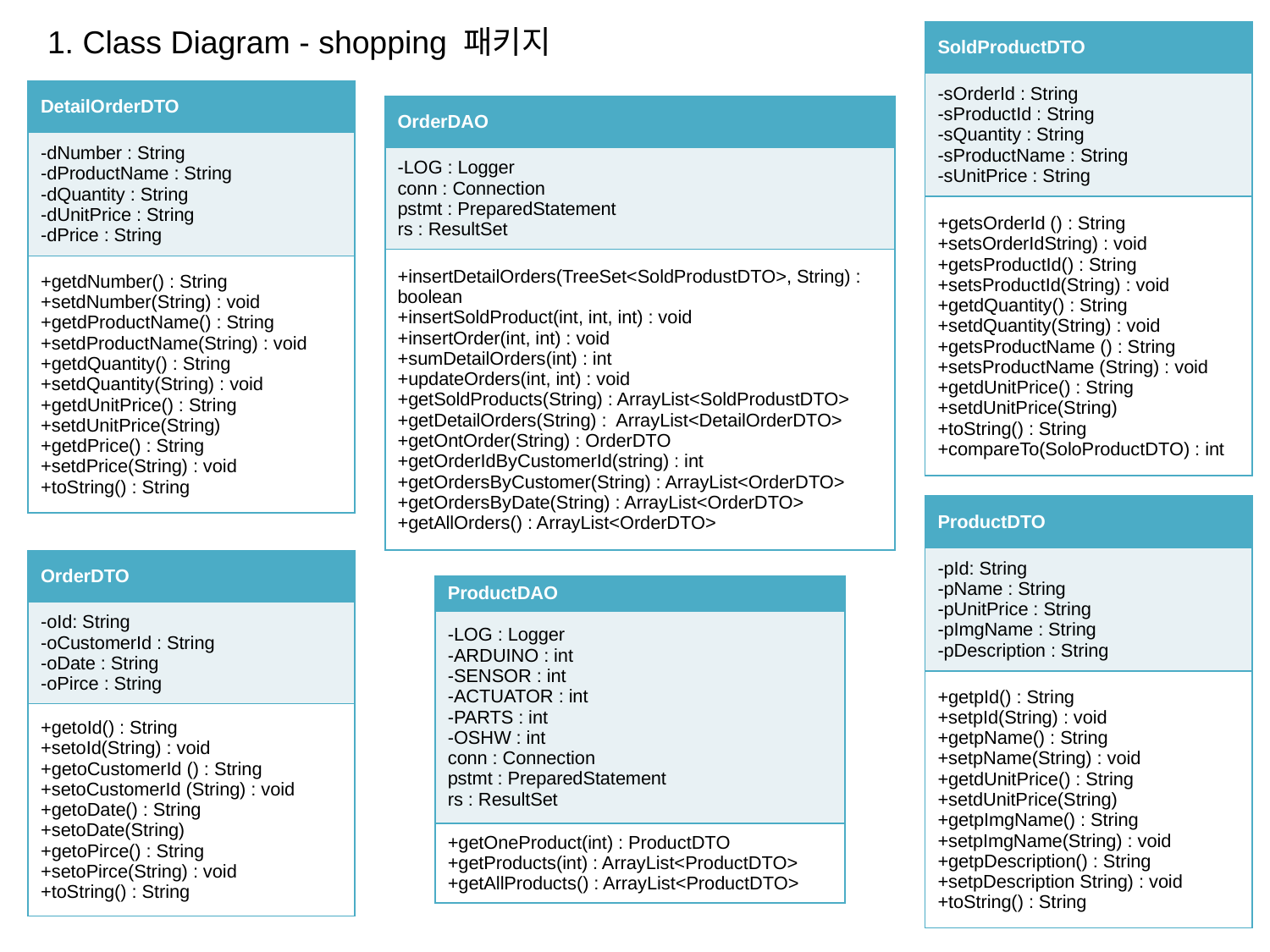

1. Class Diagram - shopping 패키지
| SoldProductDTO |
| --- |
| -sOrderId : String -sProductId : String -sQuantity : String -sProductName : String -sUnitPrice : String |
| +getsOrderId () : String +setsOrderIdString) : void +getsProductId() : String +setsProductId(String) : void +getdQuantity() : String +setdQuantity(String) : void +getsProductName () : String +setsProductName (String) : void +getdUnitPrice() : String +setdUnitPrice(String) +toString() : String +compareTo(SoloProductDTO) : int |
| DetailOrderDTO |
| --- |
| -dNumber : String -dProductName : String -dQuantity : String -dUnitPrice : String -dPrice : String |
| +getdNumber() : String +setdNumber(String) : void +getdProductName() : String +setdProductName(String) : void +getdQuantity() : String +setdQuantity(String) : void +getdUnitPrice() : String +setdUnitPrice(String) +getdPrice() : String +setdPrice(String) : void +toString() : String |
| OrderDAO |
| --- |
| -LOG : Logger conn : Connection pstmt : PreparedStatement rs : ResultSet |
| +insertDetailOrders(TreeSet<SoldProdustDTO>, String) : boolean +insertSoldProduct(int, int, int) : void +insertOrder(int, int) : void +sumDetailOrders(int) : int +updateOrders(int, int) : void +getSoldProducts(String) : ArrayList<SoldProdustDTO> +getDetailOrders(String) : ArrayList<DetailOrderDTO> +getOntOrder(String) : OrderDTO +getOrderIdByCustomerId(string) : int +getOrdersByCustomer(String) : ArrayList<OrderDTO> +getOrdersByDate(String) : ArrayList<OrderDTO> +getAllOrders() : ArrayList<OrderDTO> |
| ProductDTO |
| --- |
| -pId: String -pName : String -pUnitPrice : String -pImgName : String -pDescription : String |
| +getpId() : String +setpId(String) : void +getpName() : String +setpName(String) : void +getdUnitPrice() : String +setdUnitPrice(String) +getpImgName() : String +setpImgName(String) : void +getpDescription() : String +setpDescription String) : void +toString() : String |
| OrderDTO |
| --- |
| -oId: String -oCustomerId : String -oDate : String -oPirce : String |
| +getoId() : String +setoId(String) : void +getoCustomerId () : String +setoCustomerId (String) : void +getoDate() : String +setoDate(String) +getoPirce() : String +setoPirce(String) : void +toString() : String |
| ProductDAO |
| --- |
| -LOG : Logger -ARDUINO : int -SENSOR : int -ACTUATOR : int -PARTS : int -OSHW : int conn : Connection pstmt : PreparedStatement rs : ResultSet |
| +getOneProduct(int) : ProductDTO +getProducts(int) : ArrayList<ProductDTO> +getAllProducts() : ArrayList<ProductDTO> |